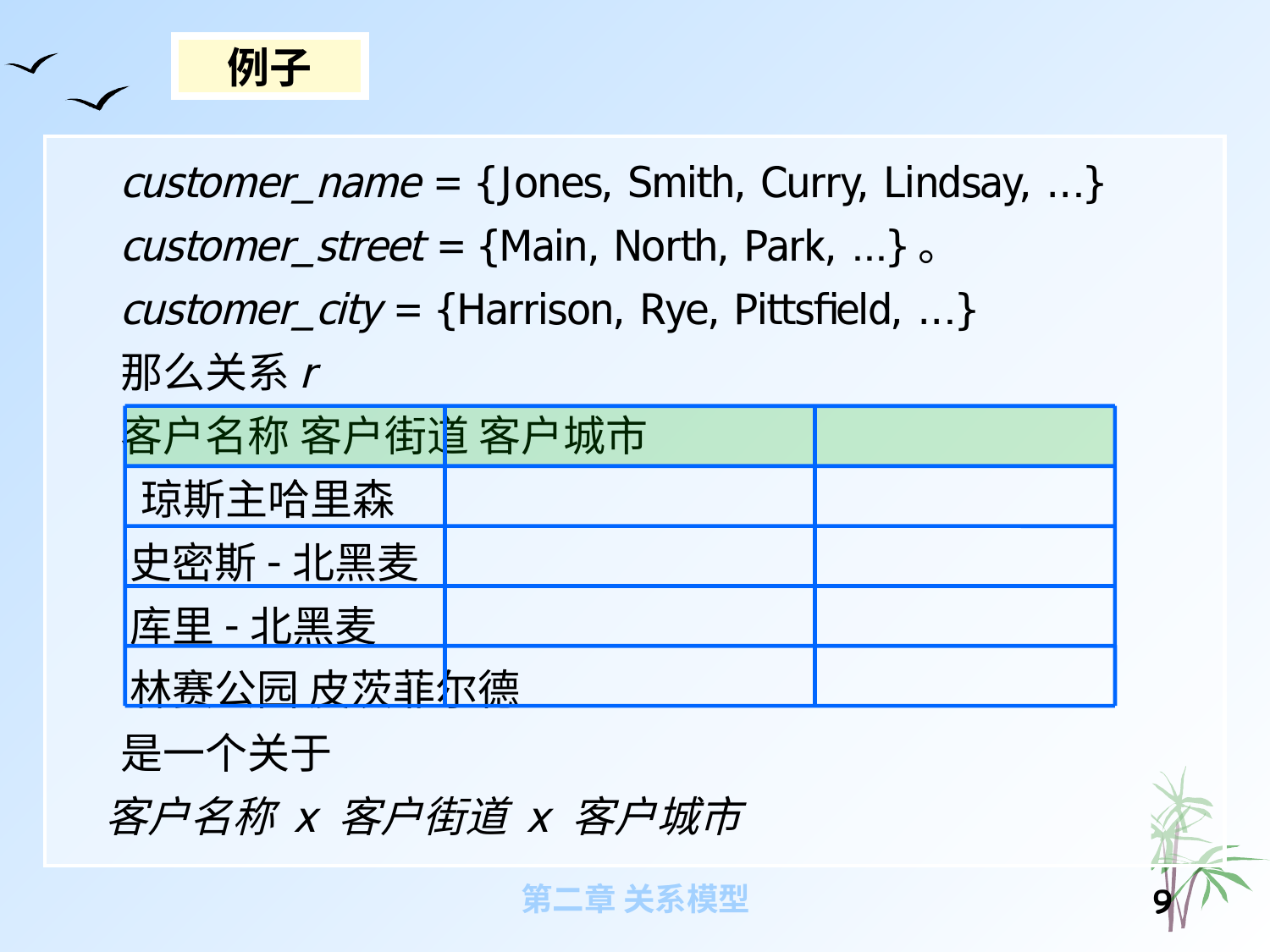

例子
customer_name = {Jones, Smith, Curry, Lindsay, ...}
customer_street = {Main, North, Park, ...}。
customer_city = {Harrison, Rye, Pittsfield, ...}
那么关系r
客户名称 客户街道 客户城市
 琼斯主哈里森
史密斯-北黑麦
库里-北黑麦
林赛公园 皮茨菲尔德
是一个关于
	客户名称 x 客户街道 x 客户城市

第二章 关系模型
9